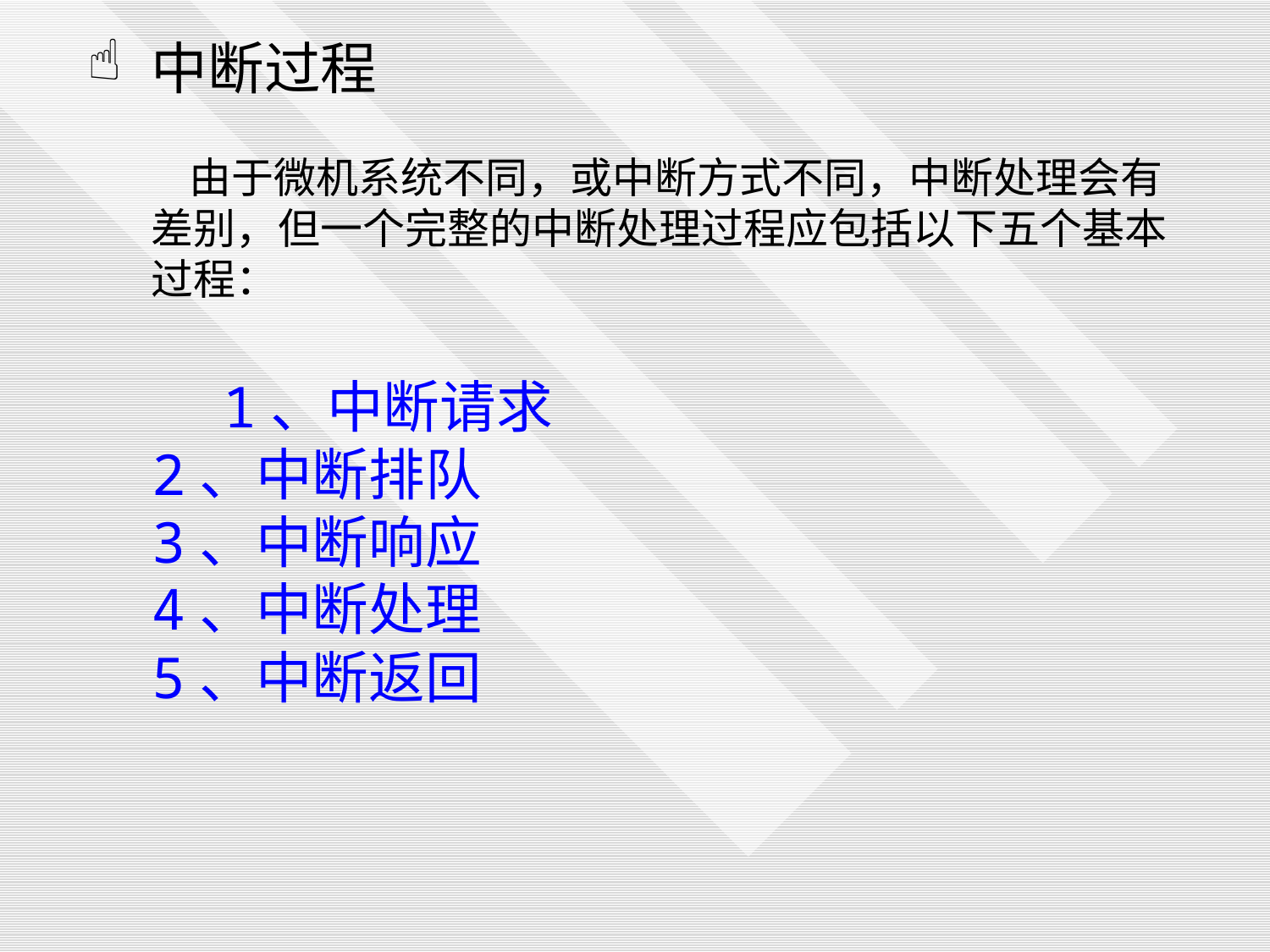

中断过程
    由于微机系统不同，或中断方式不同，中断处理会有差别，但一个完整的中断处理过程应包括以下五个基本过程：
    1、中断请求
    2、中断排队
    3、中断响应
    4、中断处理
    5、中断返回